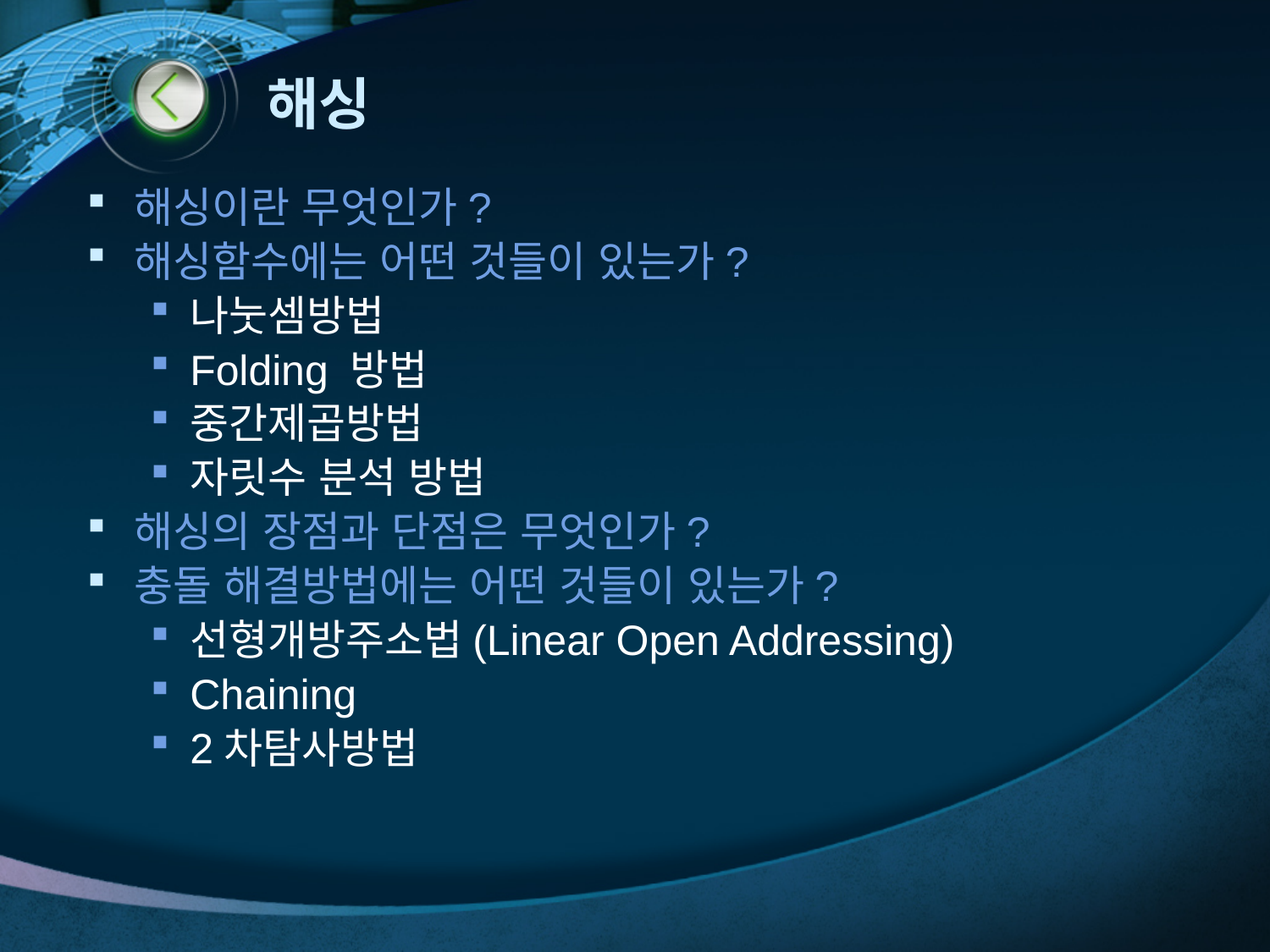

# 해싱
해싱이란 무엇인가?
해싱함수에는 어떤 것들이 있는가?
나눗셈방법
Folding 방법
중간제곱방법
자릿수 분석 방법
해싱의 장점과 단점은 무엇인가?
충돌 해결방법에는 어떤 것들이 있는가?
선형개방주소법(Linear Open Addressing)
Chaining
2차탐사방법